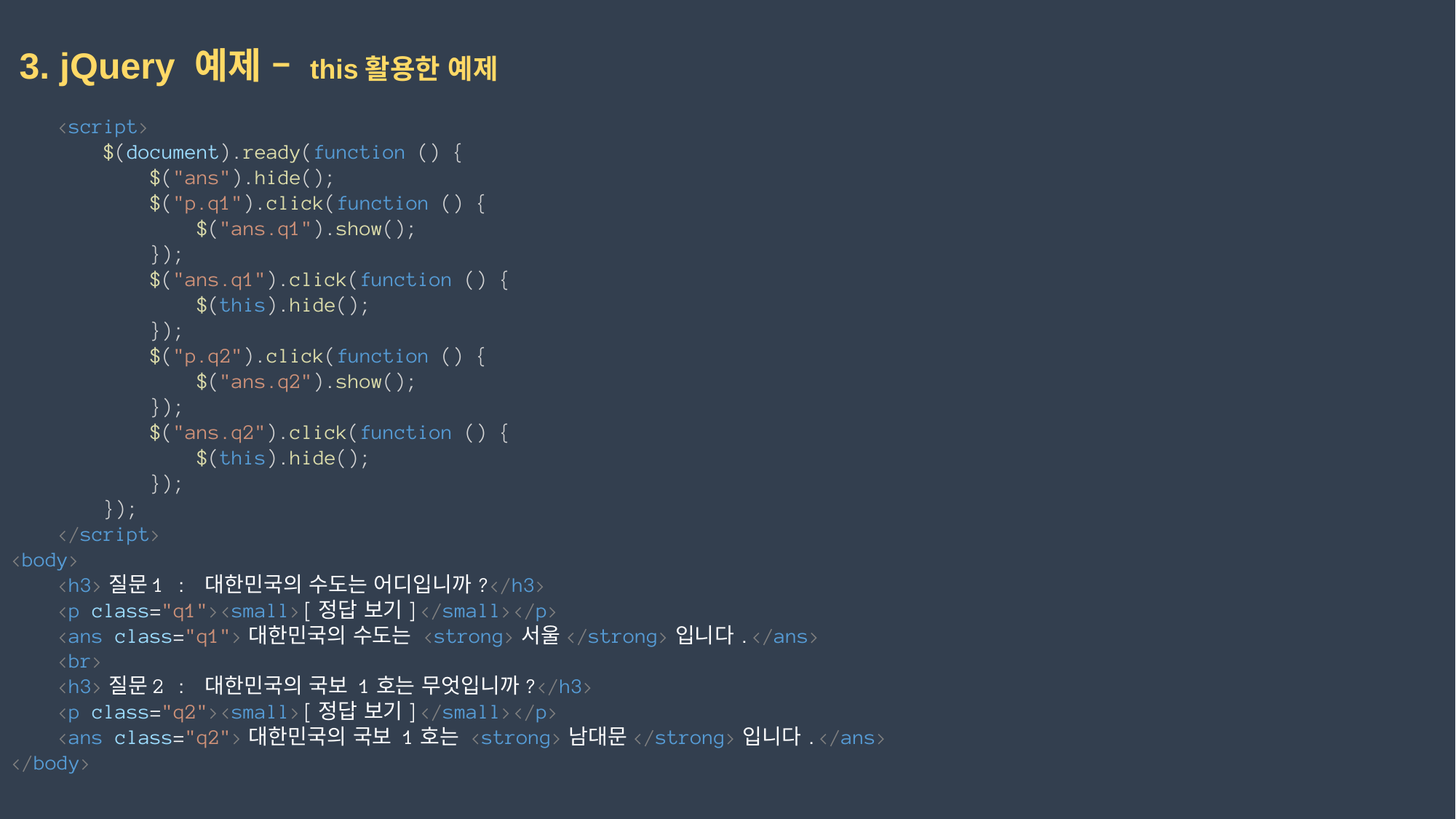

3. jQuery 예제 – this활용한 예제
    <script>
        $(document).ready(function () {
            $("ans").hide();
            $("p.q1").click(function () {
                $("ans.q1").show();
            });
            $("ans.q1").click(function () {
                $(this).hide();
            });
            $("p.q2").click(function () {
                $("ans.q2").show();
            });
            $("ans.q2").click(function () {
                $(this).hide();
            });
        });
    </script>
<body>
    <h3>질문1 : 대한민국의 수도는 어디입니까?</h3>
    <p class="q1"><small>[정답 보기]</small></p>
    <ans class="q1">대한민국의 수도는 <strong>서울</strong>입니다.</ans>
    <br>
    <h3>질문2 : 대한민국의 국보 1호는 무엇입니까?</h3>
    <p class="q2"><small>[정답 보기]</small></p>
    <ans class="q2">대한민국의 국보 1호는 <strong>남대문</strong>입니다.</ans>
</body>

2023-02-22
권민지